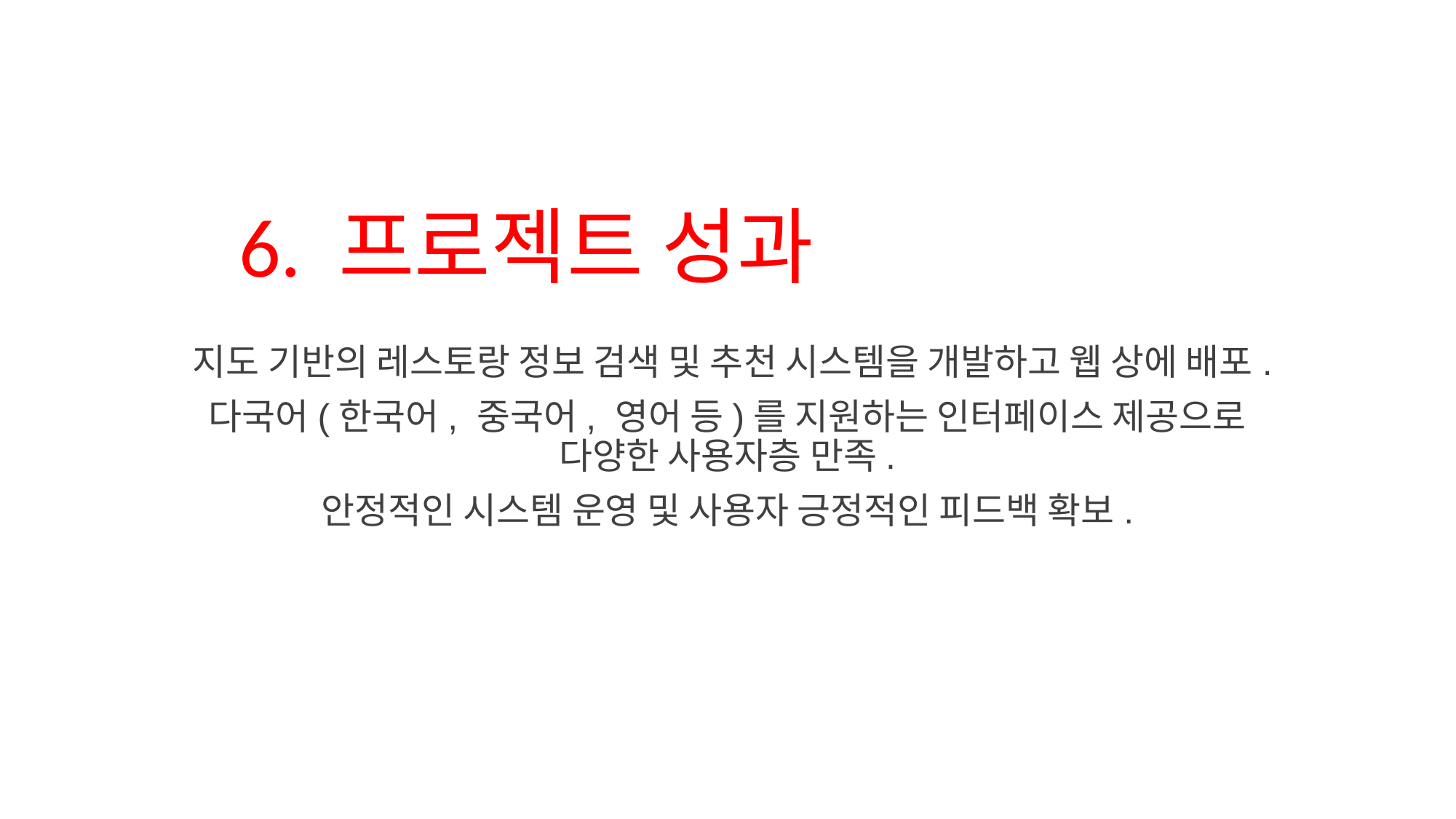

# 6. 프로젝트 성과
지도 기반의 레스토랑 정보 검색 및 추천 시스템을 개발하고 웹 상에 배포.
다국어(한국어, 중국어, 영어 등)를 지원하는 인터페이스 제공으로 다양한 사용자층 만족.
안정적인 시스템 운영 및 사용자 긍정적인 피드백 확보.